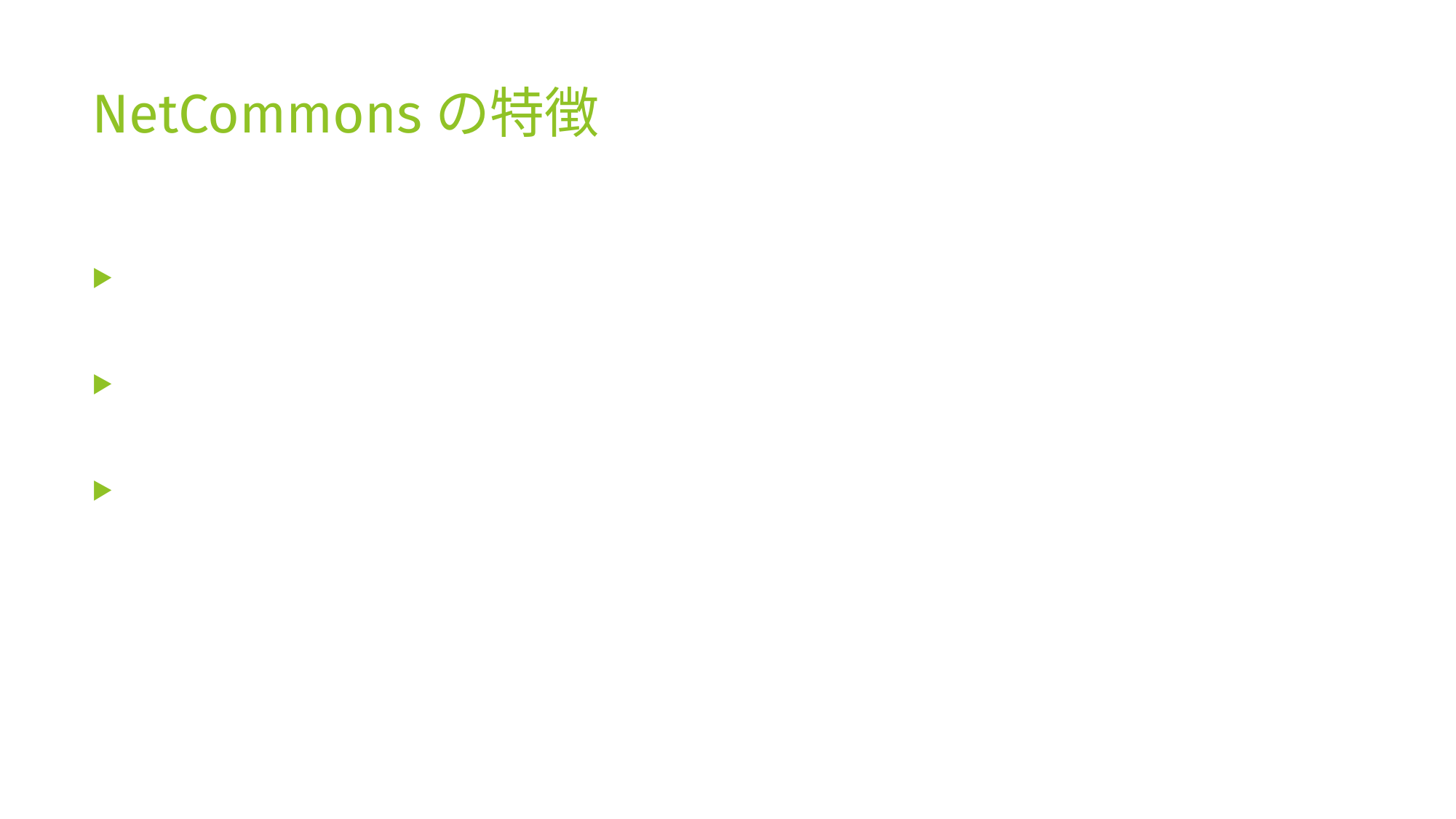

# NetCommonsの特徴
1つのサイトで、3つの使い方（ホームページ、グループウェア、
個人専用領域）ができる
UIが徹底されており、初めて使う人でもマニュアル不要で直感的に
操作することができる
国立情報学研究所がメンテナンスを行っているという理由から、
提案の際にお客さまの信頼を得やすい